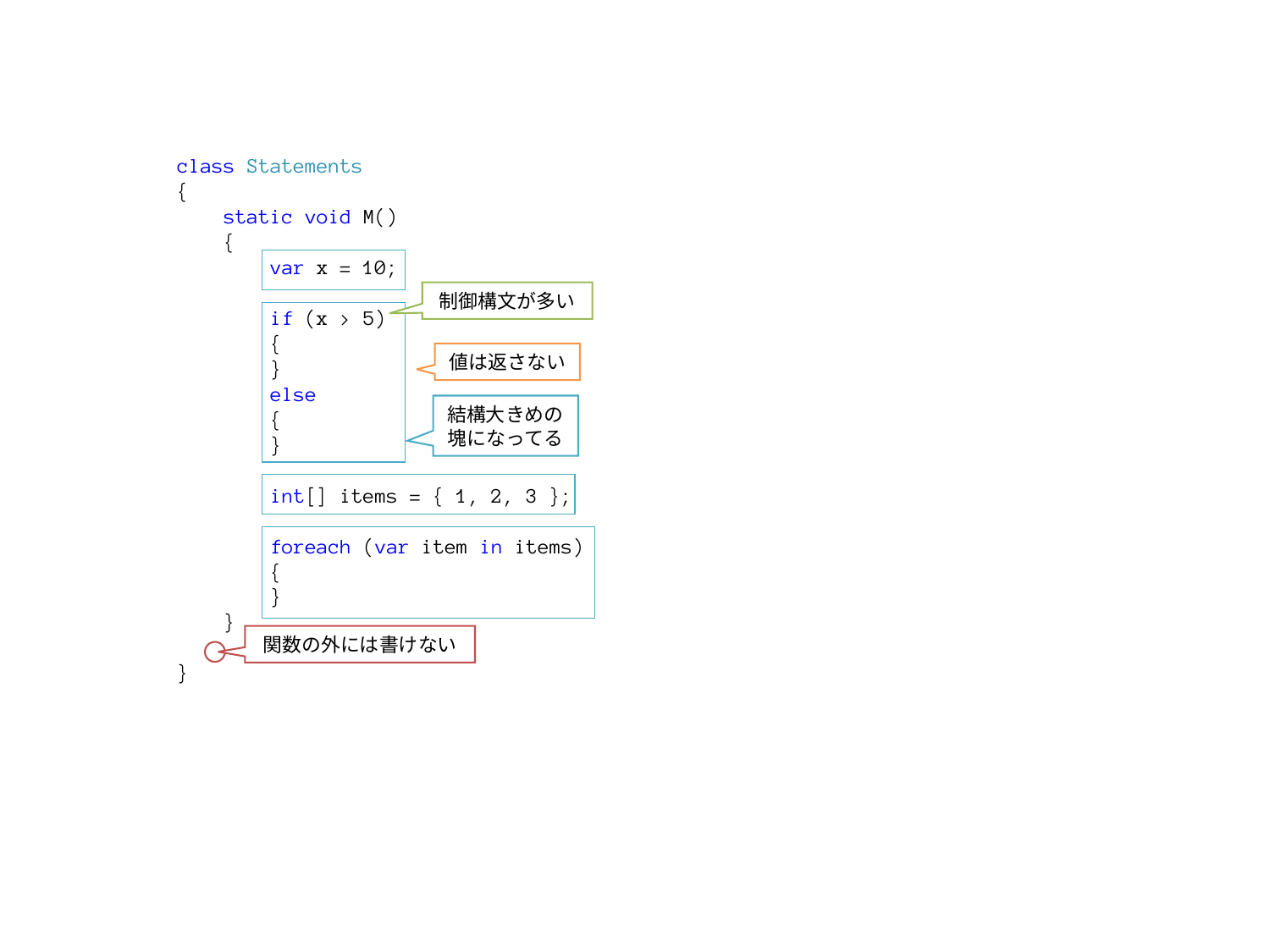

class Statements
{
    static void M()
    {
        var x = 10;

        if (x > 5)
        {
        }
        else
        {
        }

        int[] items = { 1, 2, 3 };

        foreach (var item in items)
        {
        }
    }

}

制御構文が多い

値は返さない
結構大きめの塊になってる

関数の外には書けない